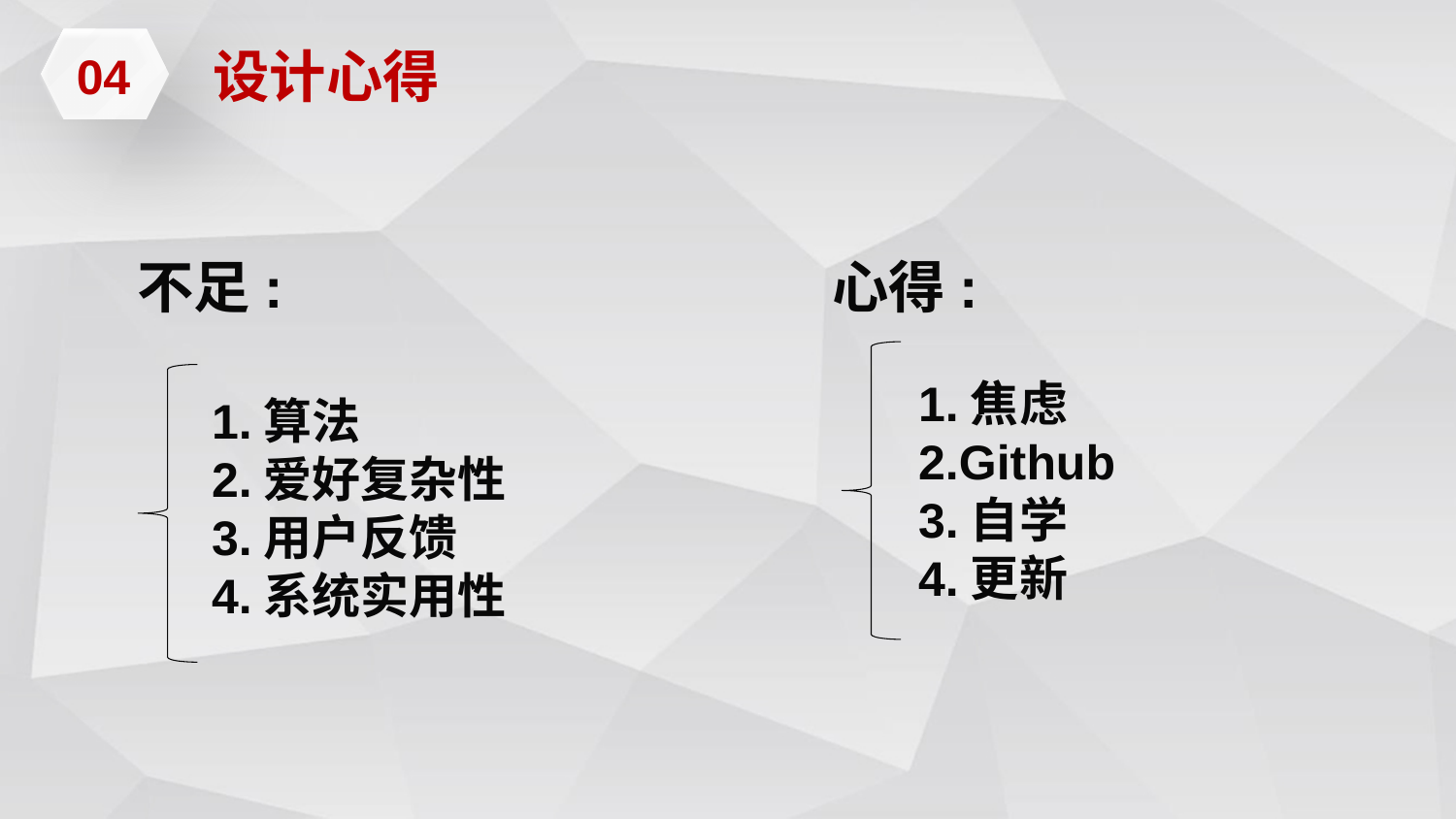

04
设计心得
不足:
心得:

1.焦虑
2.Github
3.自学
4.更新
1.算法
2.爱好复杂性
3.用户反馈
4.系统实用性